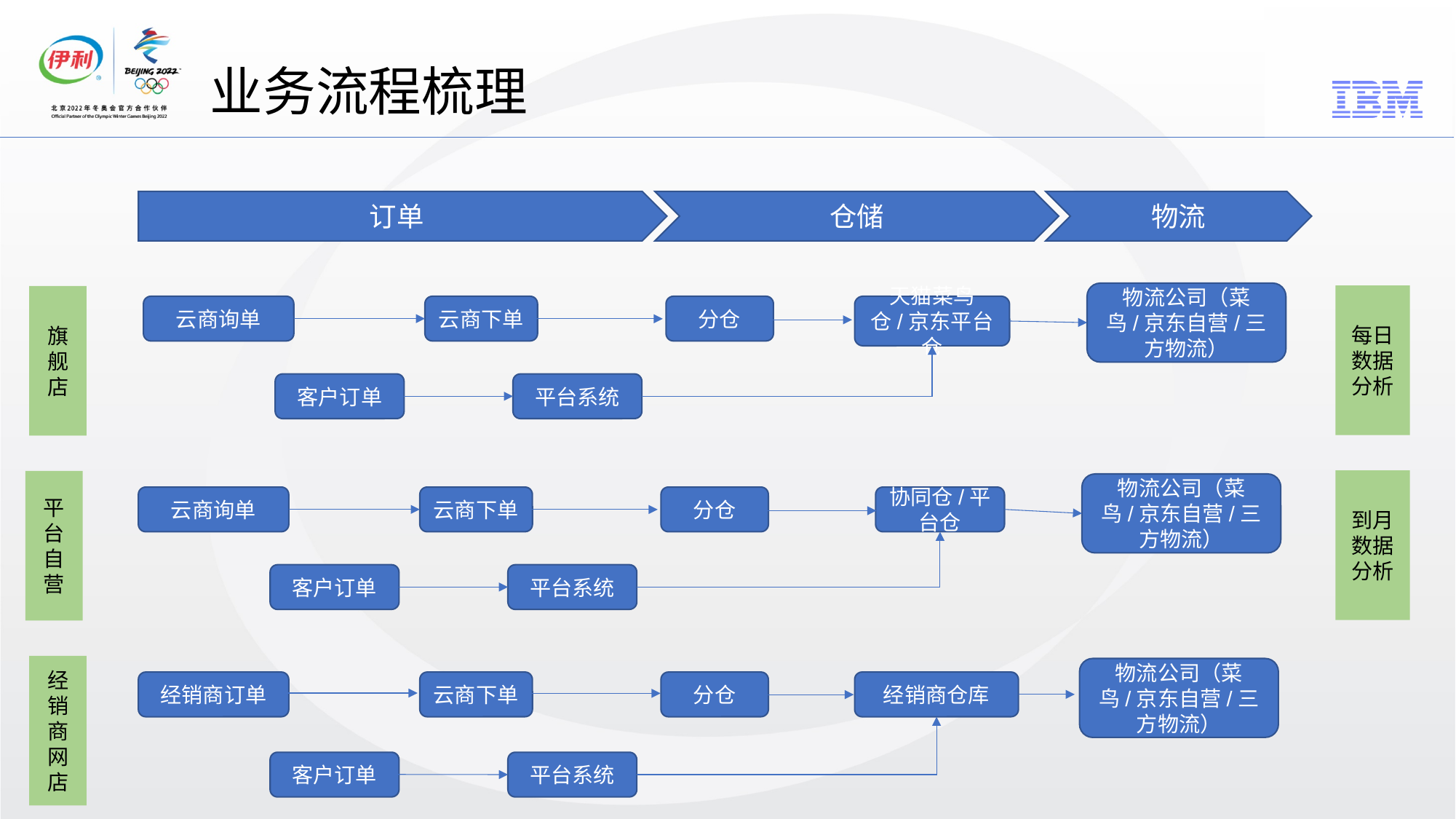

# 业务流程梳理
物流
订单
仓储
物流公司（菜鸟/京东自营/三方物流）
天猫菜鸟仓/京东平台仓
云商询单
云商下单
分仓
客户订单
平台系统
每日数据分析
旗舰店
到月数据分析
平台自营
物流公司（菜鸟/京东自营/三方物流）
云商询单
云商下单
分仓
协同仓/平台仓
客户订单
平台系统
经销商网店
物流公司（菜鸟/京东自营/三方物流）
经销商订单
云商下单
分仓
经销商仓库
客户订单
平台系统